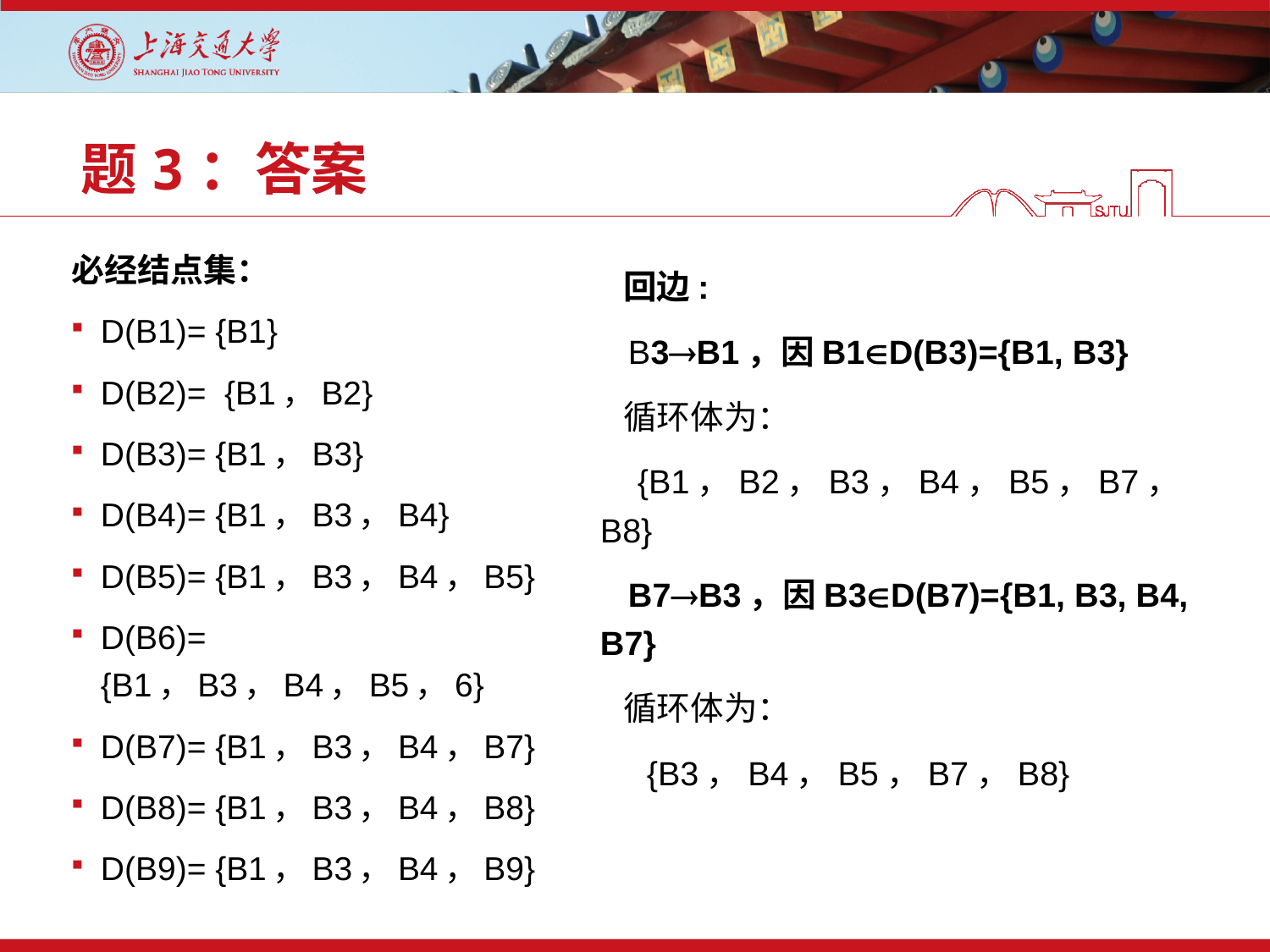

# 题3：答案
必经结点集：
D(B1)= {B1}
D(B2)=  {B1，B2}
D(B3)= {B1，B3}
D(B4)= {B1，B3，B4}
D(B5)= {B1，B3，B4，B5}
D(B6)= {B1，B3，B4，B5，6}
D(B7)= {B1，B3，B4，B7}
D(B8)= {B1，B3，B4，B8}
D(B9)= {B1，B3，B4，B9}
  回边:
   B3→B1，因B1∈D(B3)={B1, B3}
  循环体为：
    {B1，B2，B3，B4，B5，B7，B8}
   B7→B3，因B3∈D(B7)={B1, B3, B4, B7}
  循环体为：
     {B3，B4，B5，B7，B8}